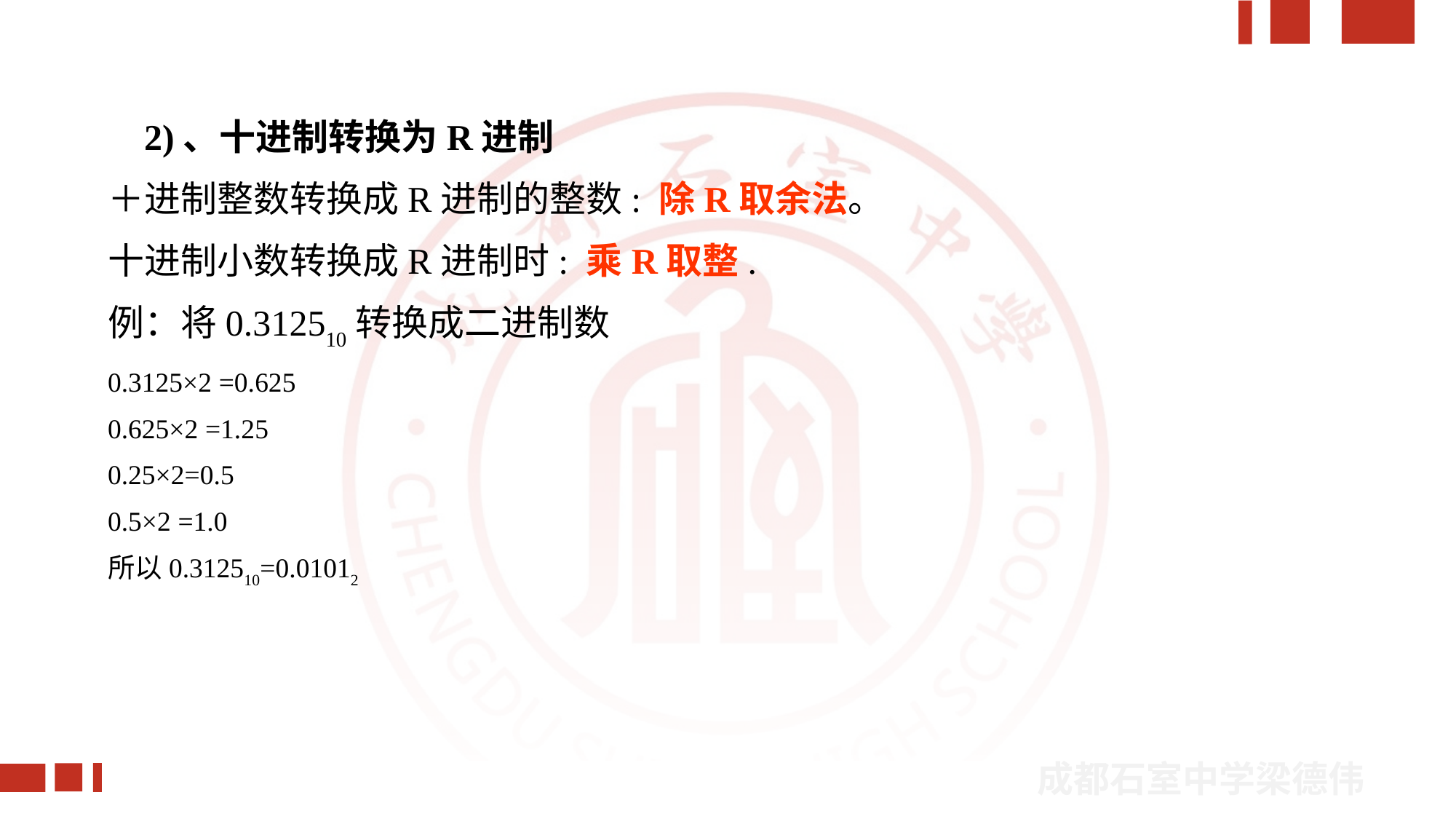

2)、十进制转换为R进制
＋进制整数转换成R进制的整数: 除R取余法。
十进制小数转换成R进制时: 乘R取整.
例：将0.312510转换成二进制数
0.3125×2 =0.625
0.625×2 =1.25
0.25×2=0.5
0.5×2 =1.0
所以0.312510=0.01012